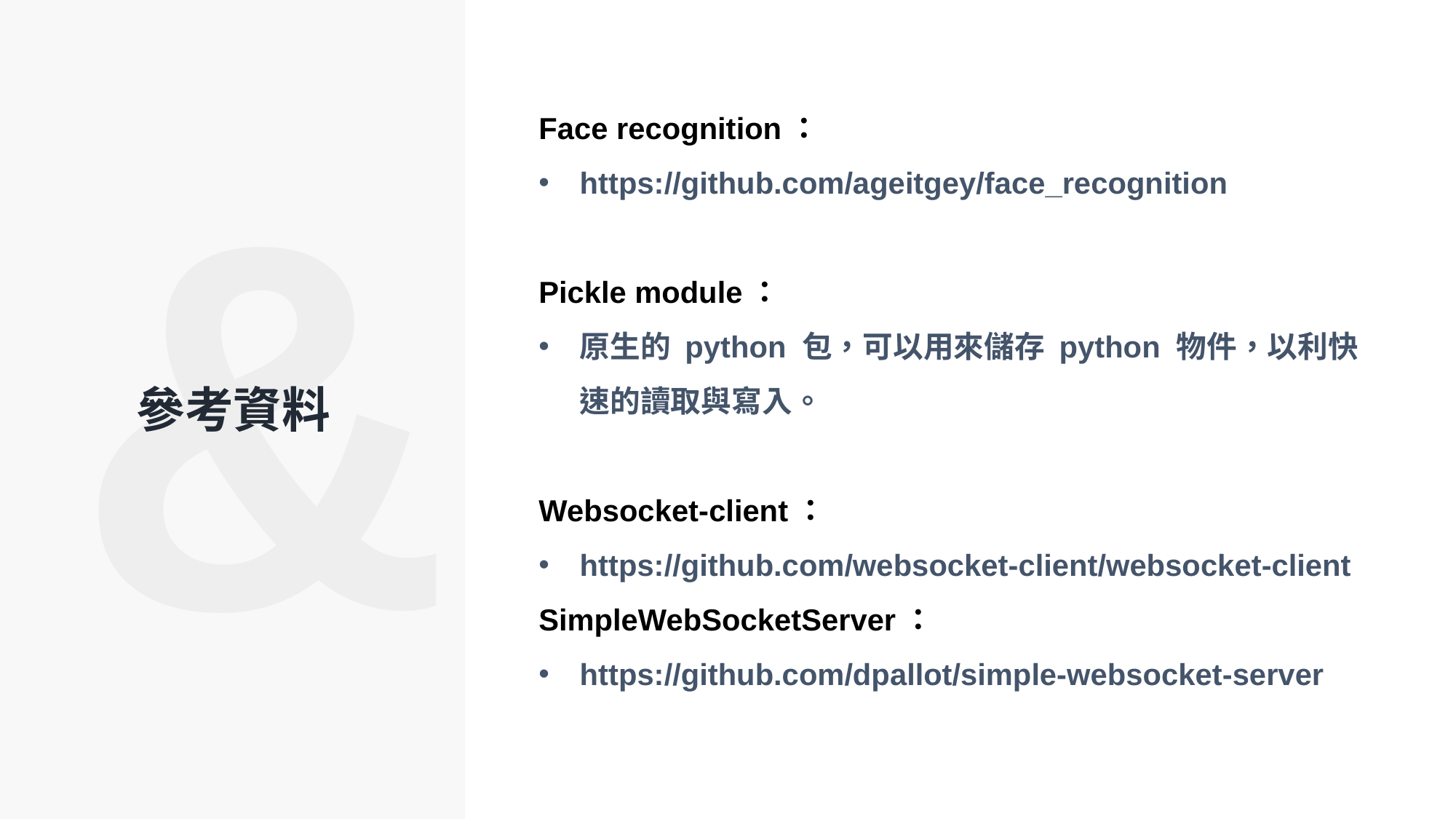

Face recognition：
https://github.com/ageitgey/face_recognition

Pickle module：
原生的 python 包，可以用來儲存 python 物件，以利快速的讀取與寫入。

Websocket-client：
https://github.com/websocket-client/websocket-client
SimpleWebSocketServer：
https://github.com/dpallot/simple-websocket-server
參考資料